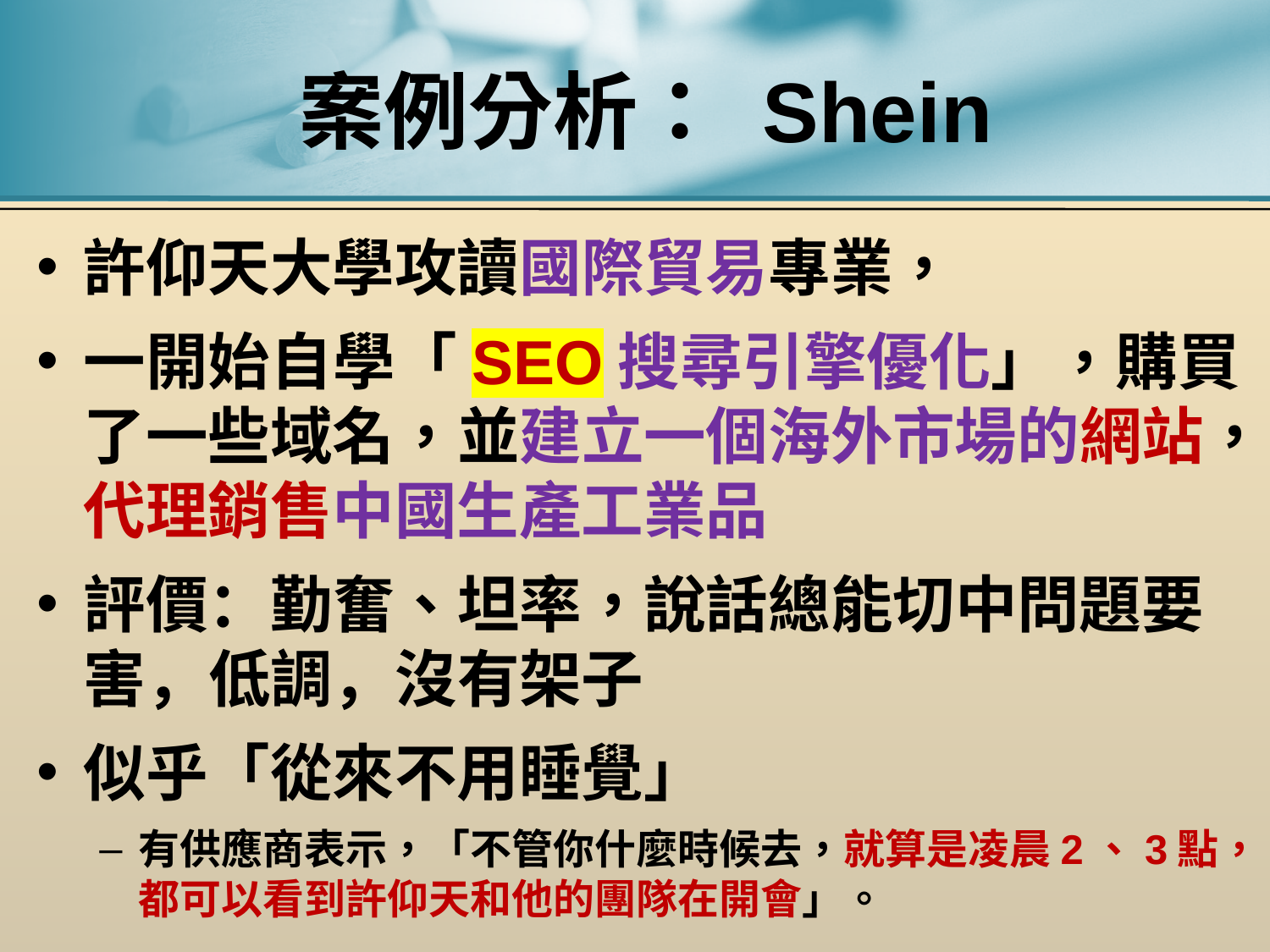

# 案例分析： Shein
許仰天大學攻讀國際貿易專業，
一開始自學「SEO搜尋引擎優化」，購買了一些域名，並建立一個海外市場的網站，代理銷售中國生產工業品
評價：勤奮、坦率，說話總能切中問題要害，低調，沒有架子
似乎「從來不用睡覺」
有供應商表示，「不管你什麼時候去，就算是凌晨2、3點，都可以看到許仰天和他的團隊在開會」。